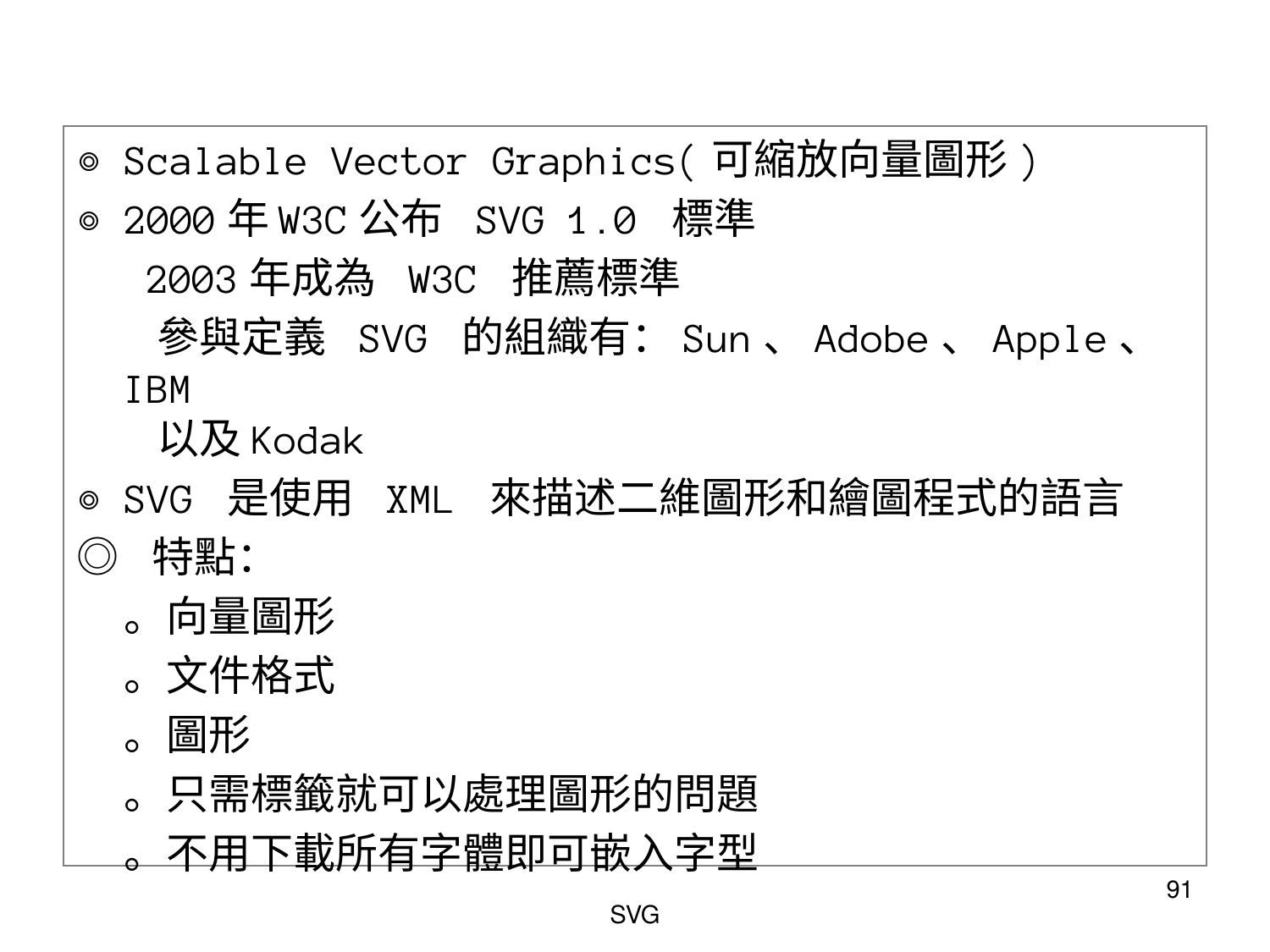

◎ Scalable Vector Graphics(可縮放向量圖形)
◎ 2000年W3C公布 SVG 1.0 標準
	 2003年成為 W3C 推薦標準
	 參與定義 SVG 的組織有：Sun、Adobe、Apple、IBM
 以及Kodak
◎ SVG 是使用 XML 來描述二維圖形和繪圖程式的語言
◎ 特點：
	。向量圖形
	。文件格式
	。圖形
	。只需標籤就可以處理圖形的問題
	。不用下載所有字體即可嵌入字型

91
SVG